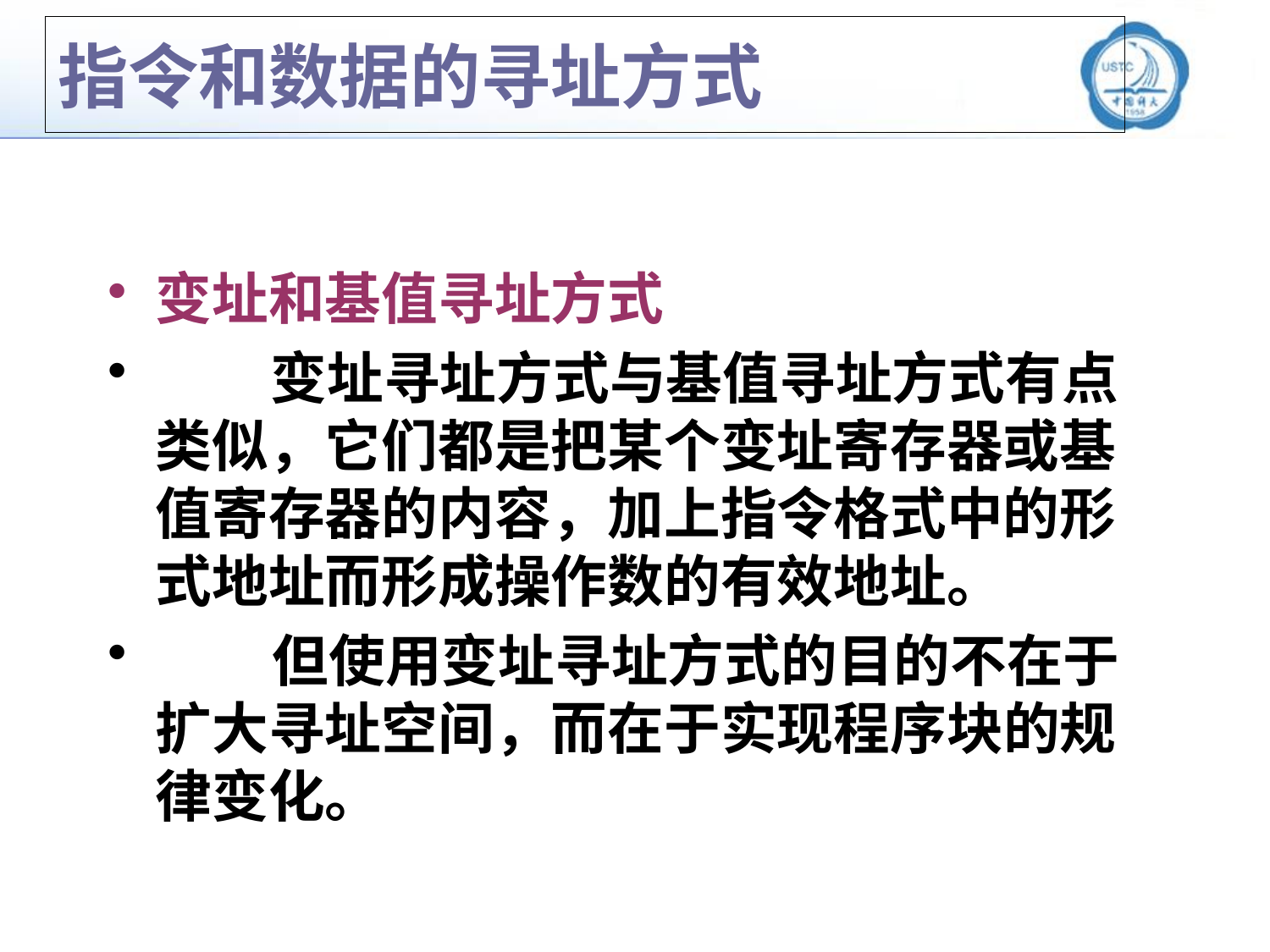

# 指令和数据的寻址方式
变址和基值寻址方式
        变址寻址方式与基值寻址方式有点类似，它们都是把某个变址寄存器或基值寄存器的内容，加上指令格式中的形式地址而形成操作数的有效地址。
        但使用变址寻址方式的目的不在于扩大寻址空间，而在于实现程序块的规律变化。